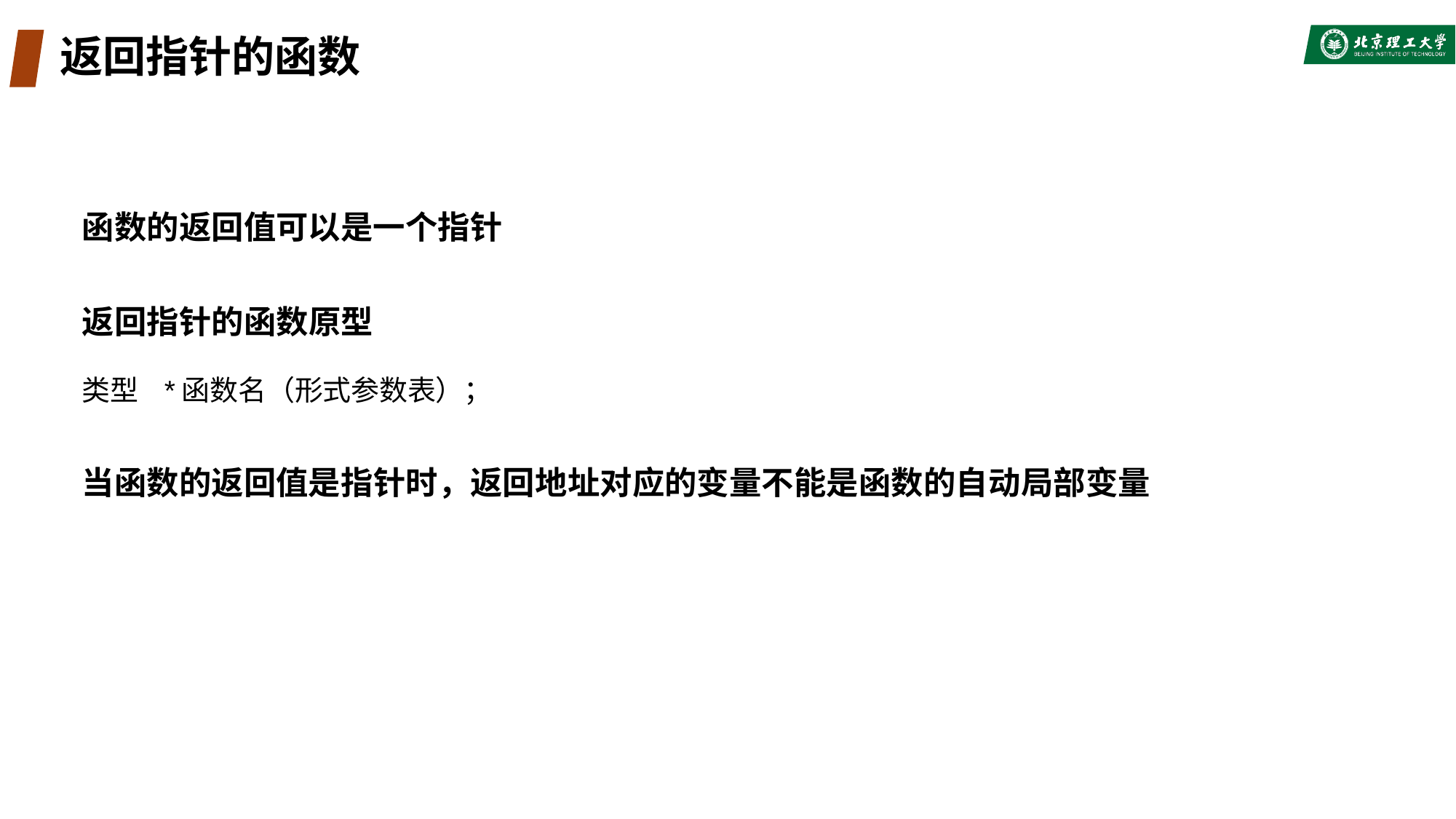

# 返回指针的函数
函数的返回值可以是一个指针
返回指针的函数原型
类型   *函数名（形式参数表）；
当函数的返回值是指针时，返回地址对应的变量不能是函数的自动局部变量